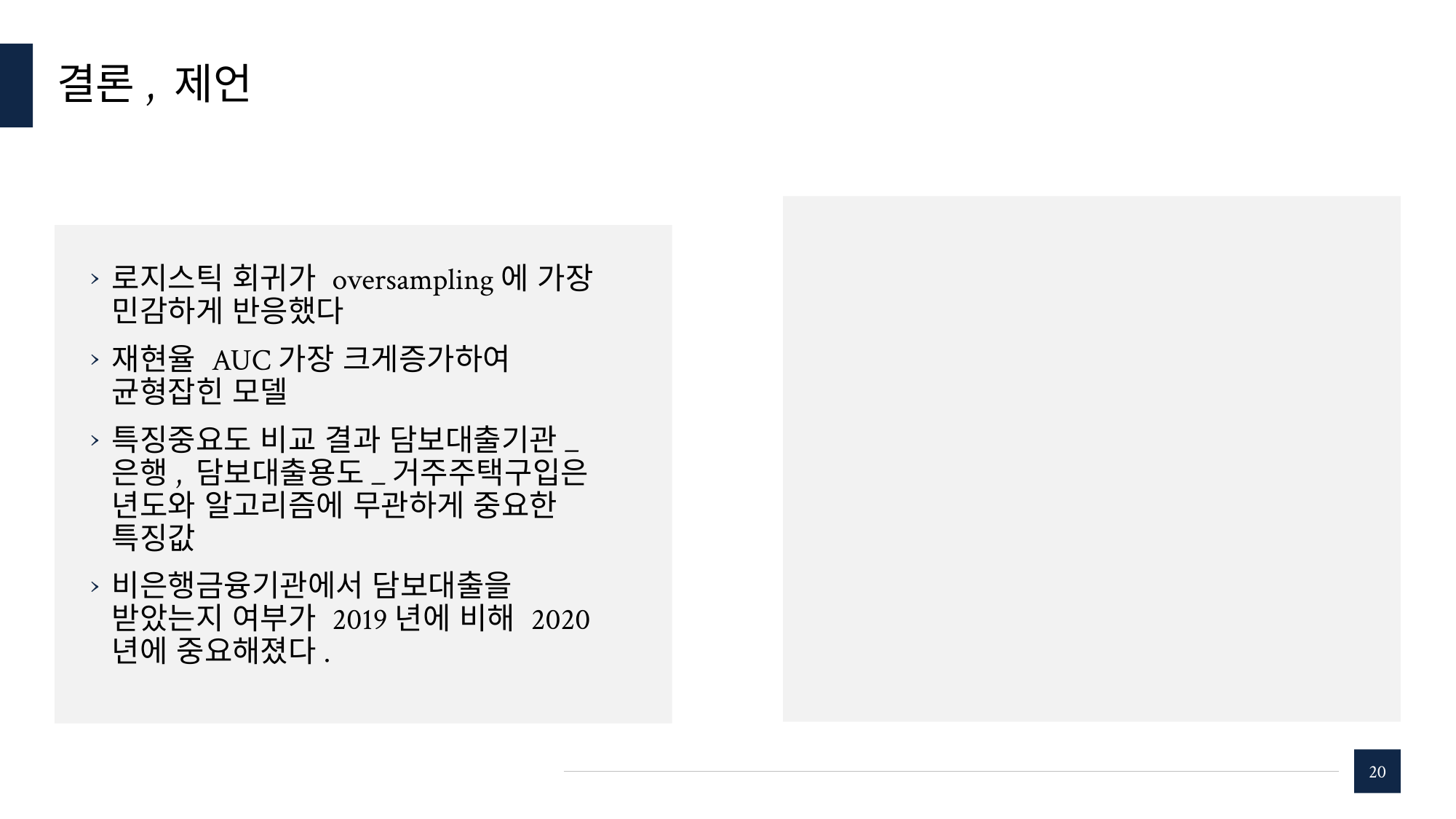

# 결론, 제언

로지스틱 회귀가 oversampling에 가장 민감하게 반응했다
재현율 AUC가장 크게증가하여 균형잡힌 모델
특징중요도 비교 결과 담보대출기관_은행, 담보대출용도_거주주택구입은 년도와 알고리즘에 무관하게 중요한 특징값
비은행금융기관에서 담보대출을 받았는지 여부가 2019년에 비해 2020년에 중요해졌다.

20